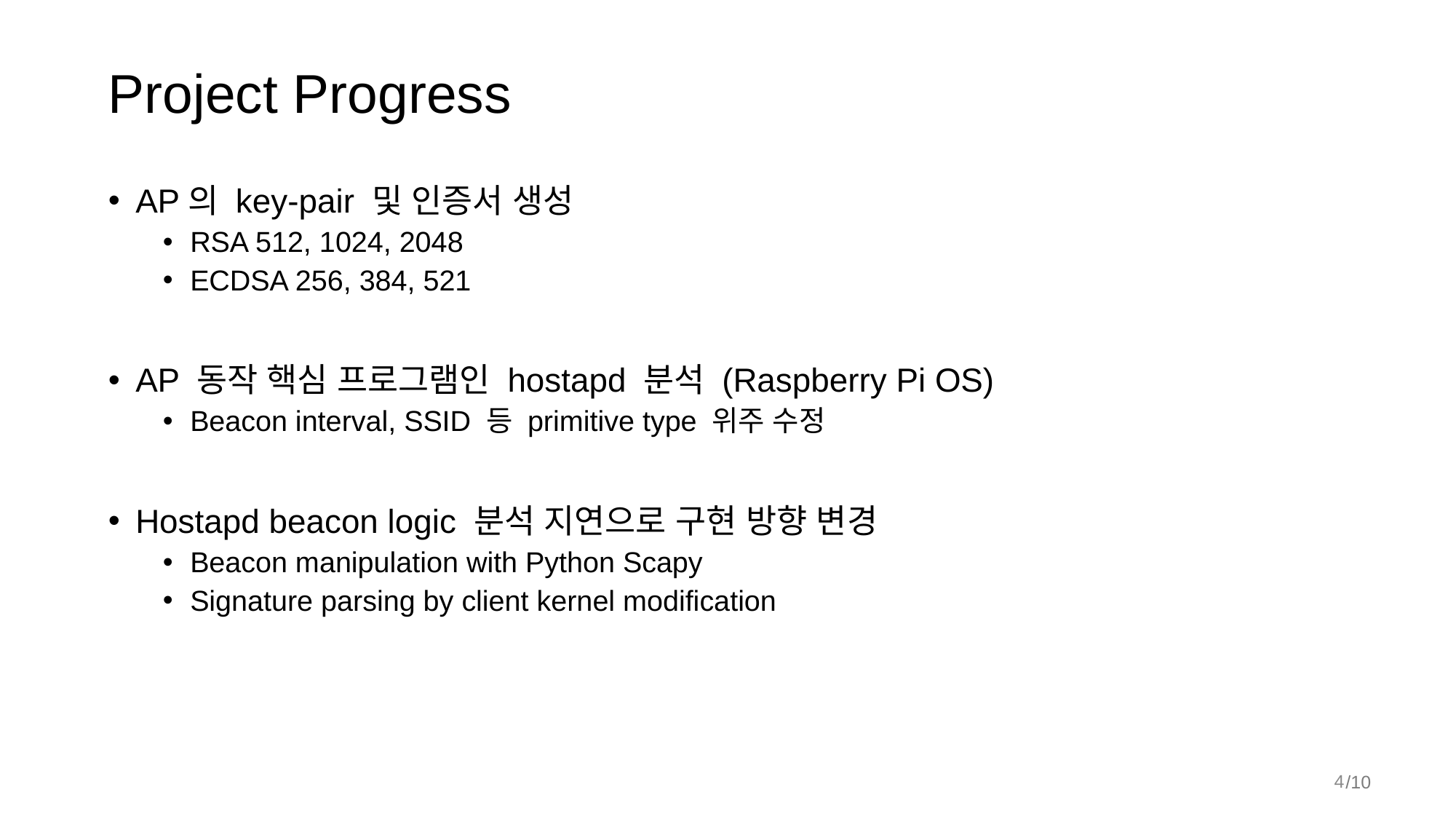

# Project Progress
AP의 key-pair 및 인증서 생성
RSA 512, 1024, 2048
ECDSA 256, 384, 521

AP 동작 핵심 프로그램인 hostapd 분석 (Raspberry Pi OS)
Beacon interval, SSID 등 primitive type 위주 수정

Hostapd beacon logic 분석 지연으로 구현 방향 변경
Beacon manipulation with Python Scapy
Signature parsing by client kernel modification

4